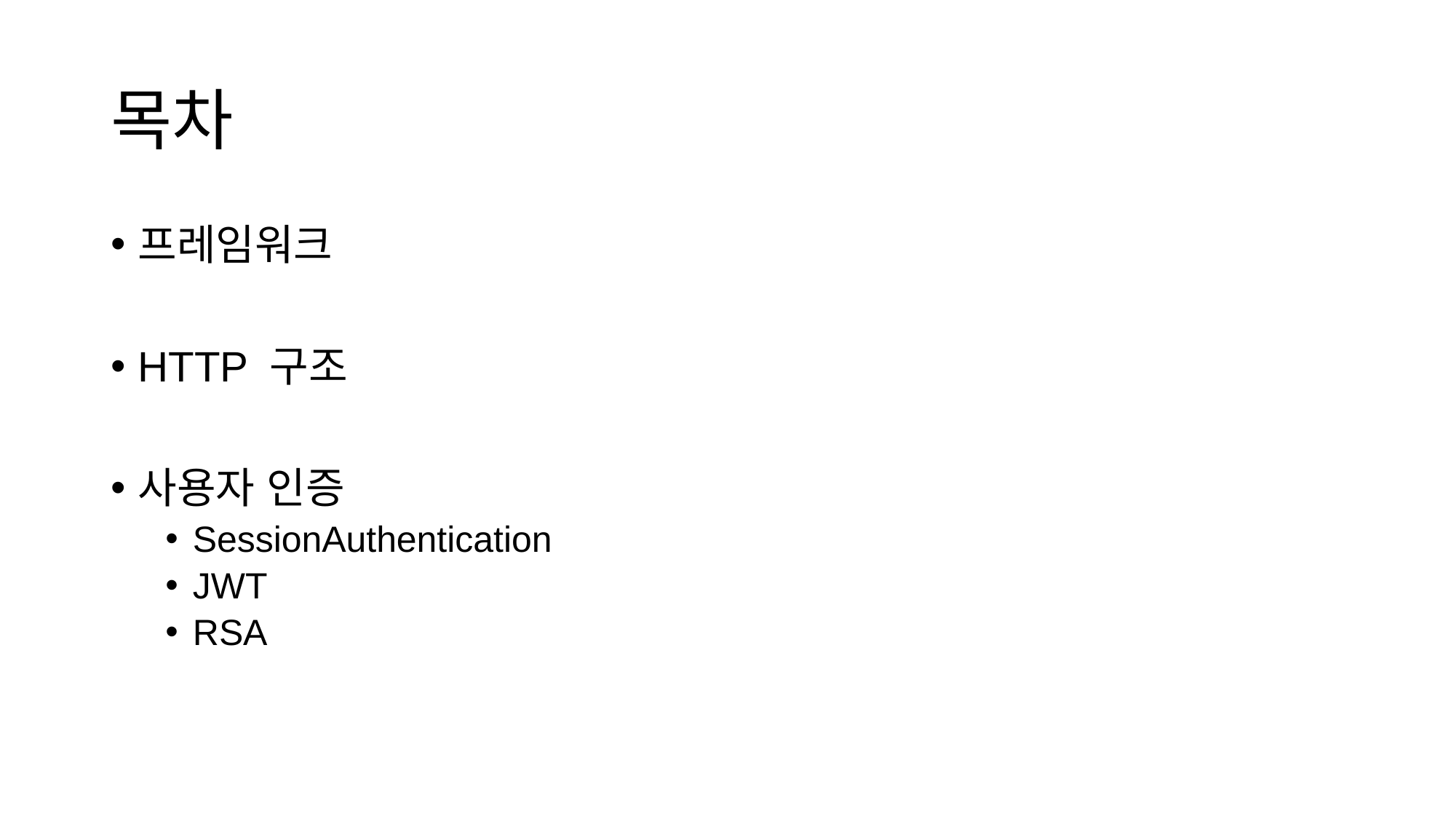

# 목차
프레임워크

HTTP 구조

사용자 인증
SessionAuthentication
JWT
RSA